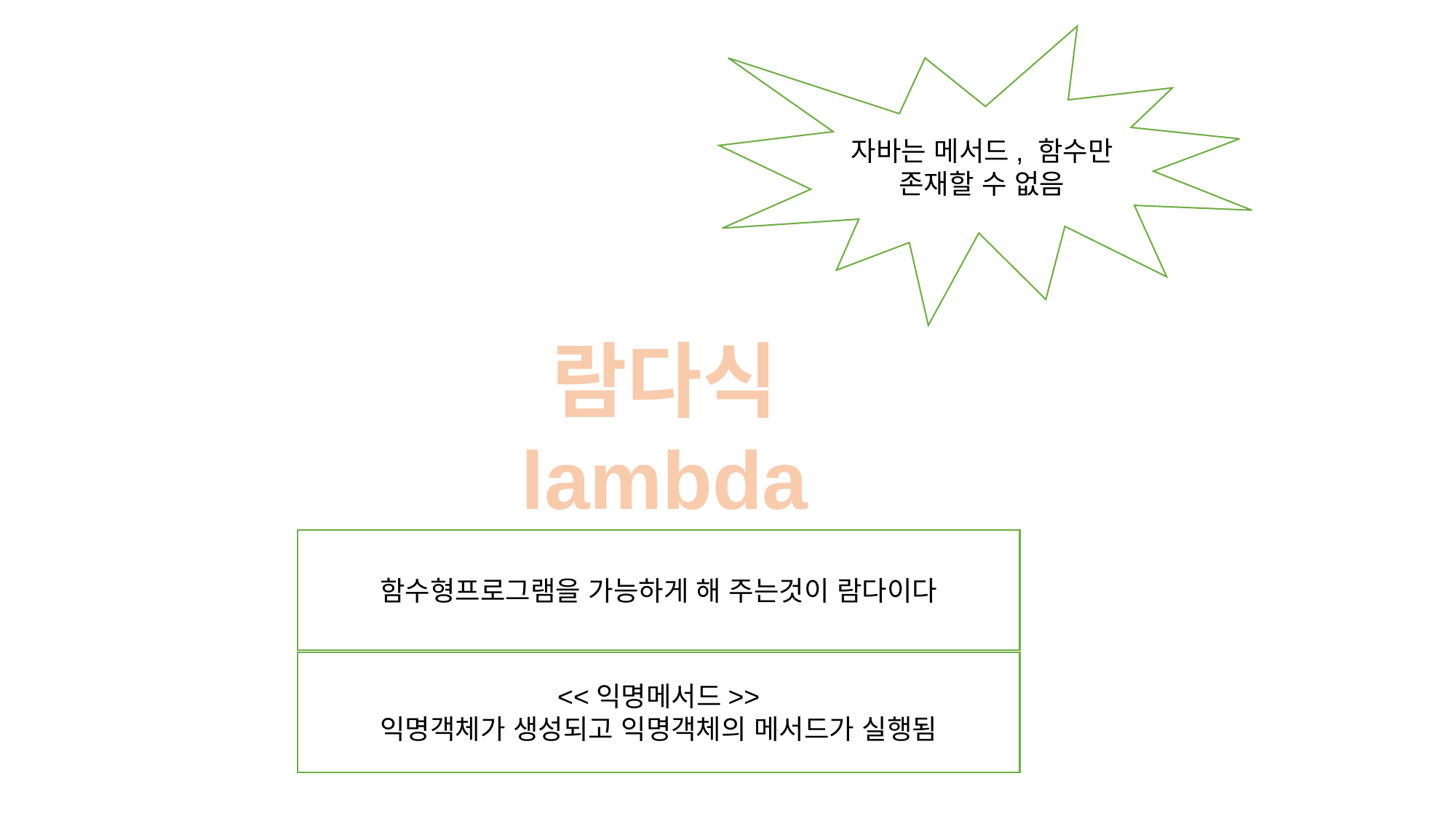

자바는 메서드, 함수만 존재할 수 없음
람다식
lambda
함수형프로그램을 가능하게 해 주는것이 람다이다
<<익명메서드>>
익명객체가 생성되고 익명객체의 메서드가 실행됨